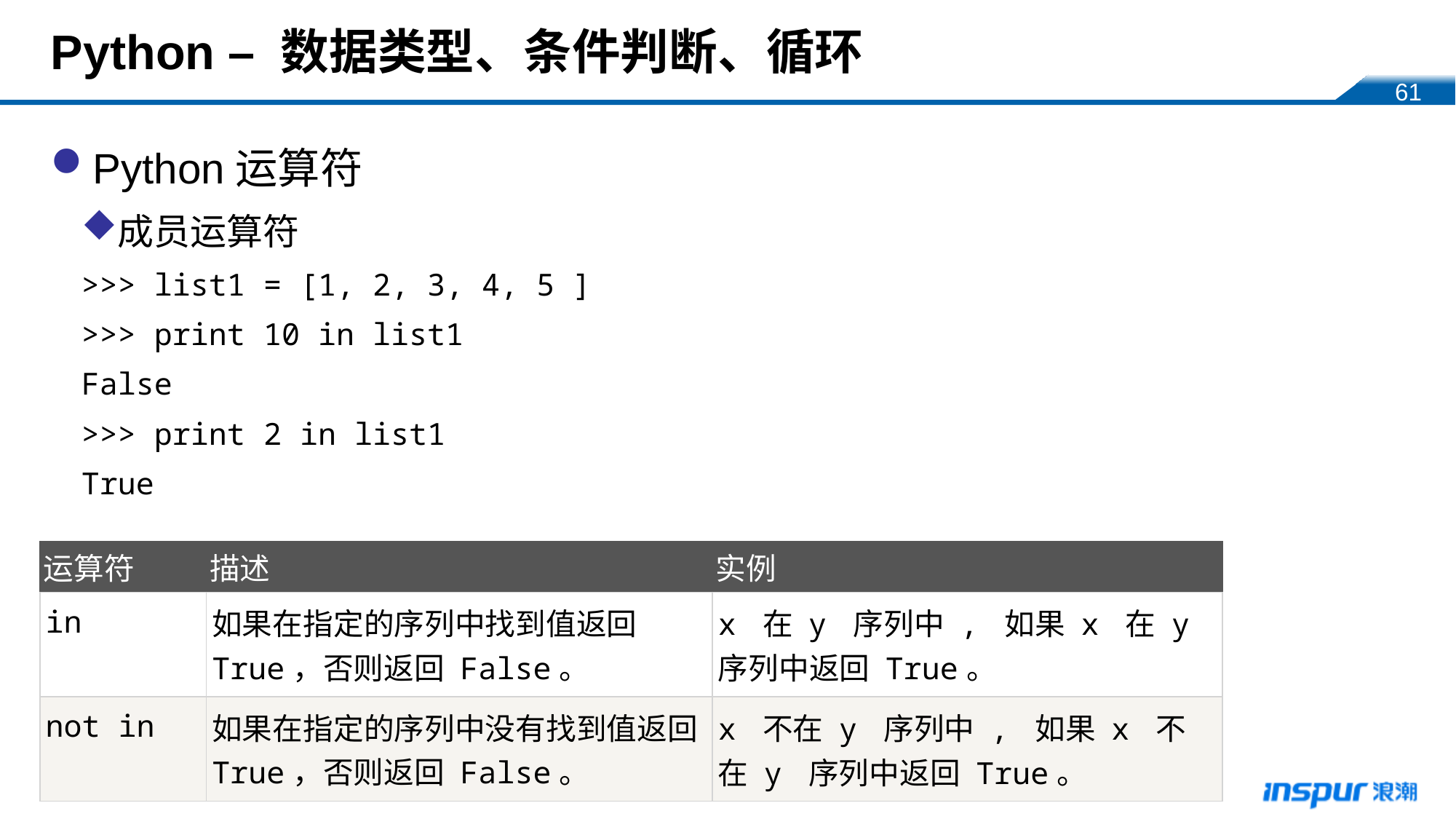

# Python – 数据类型、条件判断、循环
Python运算符
成员运算符
>>> list1 = [1, 2, 3, 4, 5 ]
>>> print 10 in list1
False
>>> print 2 in list1
True
| 运算符 | 描述 | 实例 |
| --- | --- | --- |
| in | 如果在指定的序列中找到值返回 True，否则返回 False。 | x 在 y 序列中 , 如果 x 在 y 序列中返回 True。 |
| not in | 如果在指定的序列中没有找到值返回 True，否则返回 False。 | x 不在 y 序列中 , 如果 x 不在 y 序列中返回 True。 |